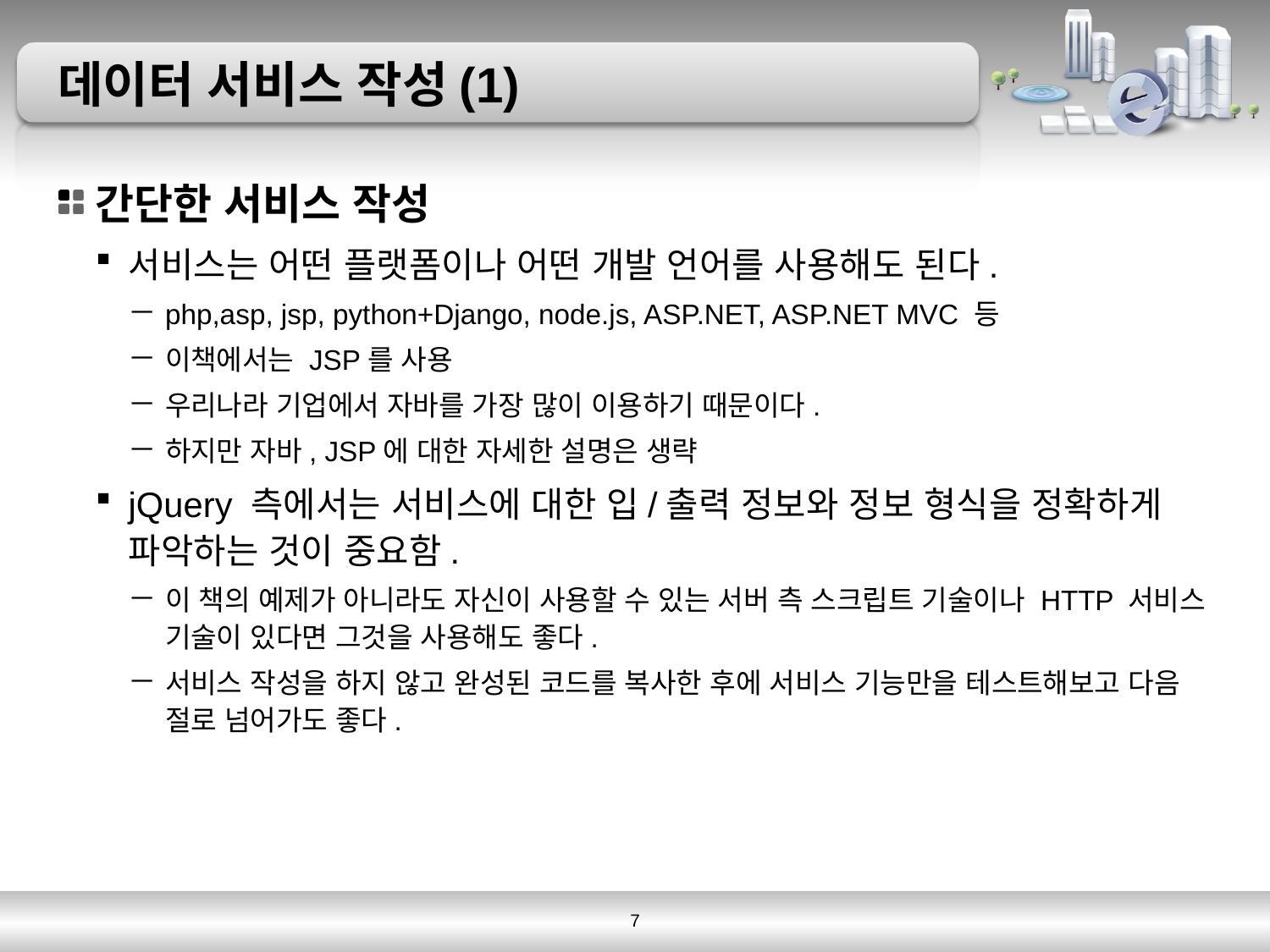

# 데이터 서비스 작성(1)
간단한 서비스 작성
서비스는 어떤 플랫폼이나 어떤 개발 언어를 사용해도 된다.
php,asp, jsp, python+Django, node.js, ASP.NET, ASP.NET MVC 등
이책에서는 JSP를 사용
우리나라 기업에서 자바를 가장 많이 이용하기 때문이다.
하지만 자바, JSP에 대한 자세한 설명은 생략
jQuery 측에서는 서비스에 대한 입/출력 정보와 정보 형식을 정확하게 파악하는 것이 중요함.
이 책의 예제가 아니라도 자신이 사용할 수 있는 서버 측 스크립트 기술이나 HTTP 서비스 기술이 있다면 그것을 사용해도 좋다.
서비스 작성을 하지 않고 완성된 코드를 복사한 후에 서비스 기능만을 테스트해보고 다음 절로 넘어가도 좋다.